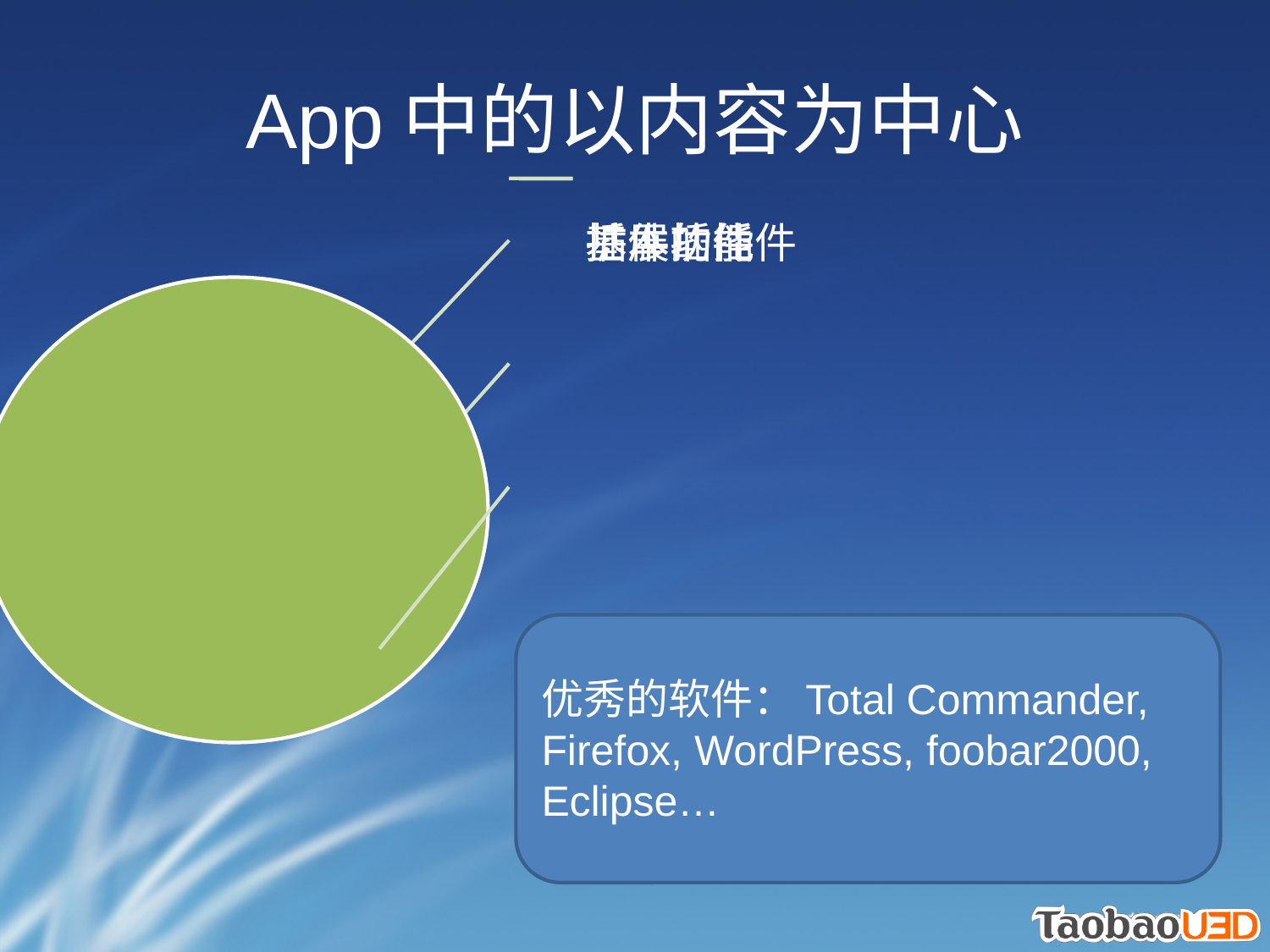

# App中的以内容为中心
基本功能
扩展插件
插件的插件
优秀的软件：Total Commander, Firefox, WordPress, foobar2000, Eclipse…